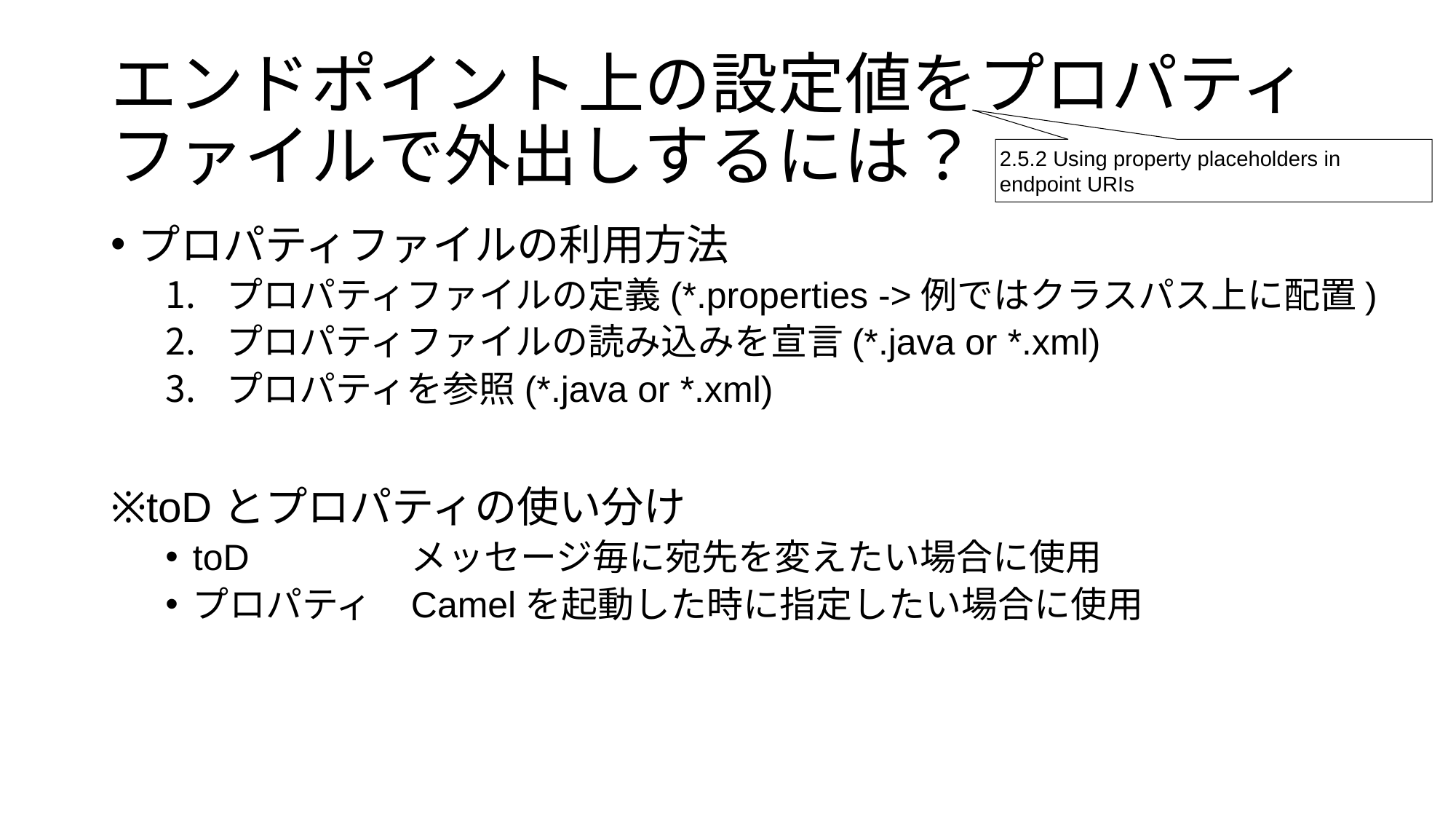

# エンドポイント上の設定値をプロパティファイルで外出しするには？
2.5.2 Using property placeholders in endpoint URIs
プロパティファイルの利用方法
プロパティファイルの定義(*.properties ->例ではクラスパス上に配置)
プロパティファイルの読み込みを宣言(*.java or *.xml)
プロパティを参照(*.java or *.xml)

※toDとプロパティの使い分け
toD 		メッセージ毎に宛先を変えたい場合に使用
プロパティ	Camelを起動した時に指定したい場合に使用